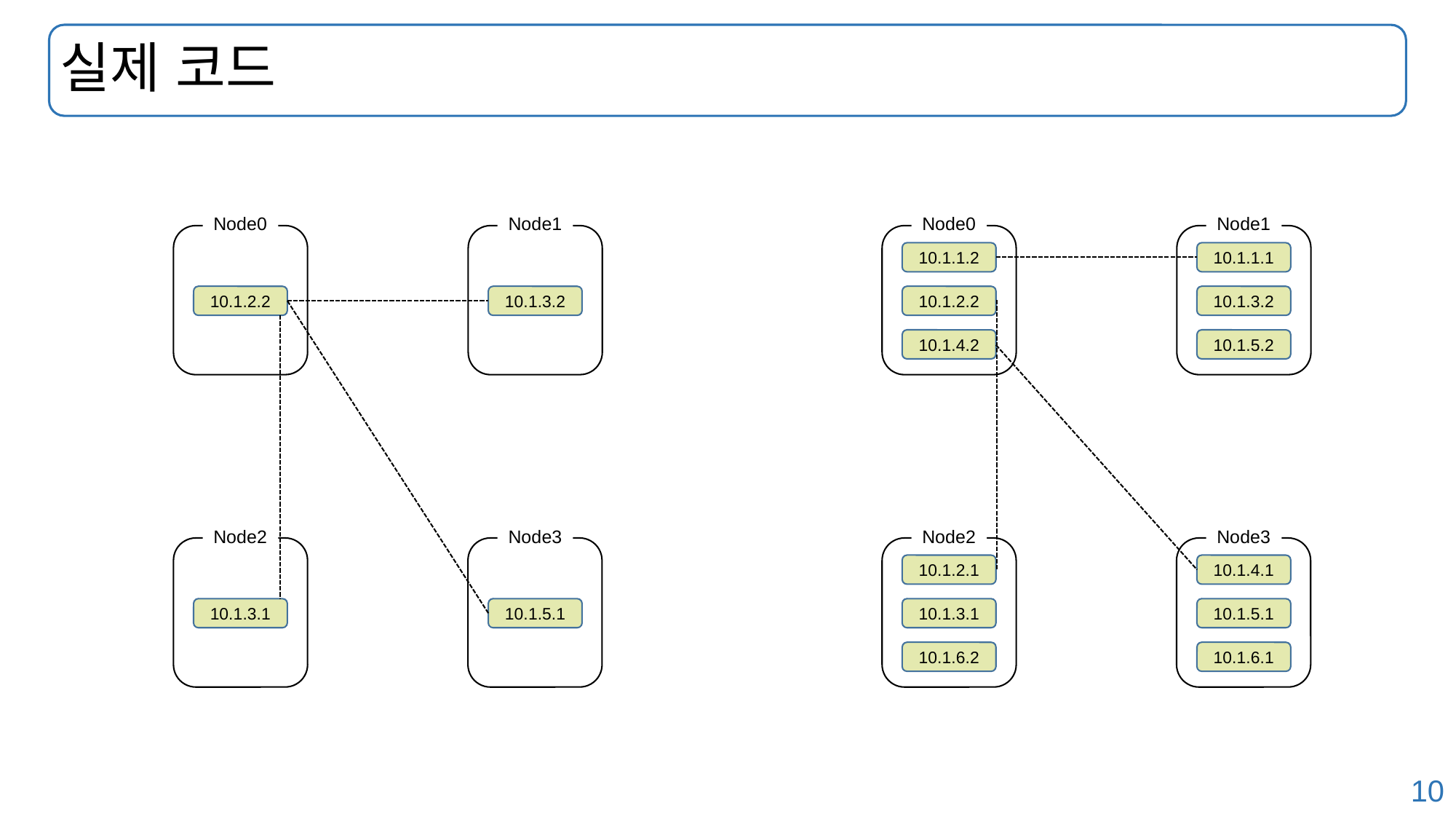

# 실제 코드
Node0

10.1.2.2
Node1

10.1.3.2
Node2

10.1.3.1
Node3

10.1.5.1
Node0

10.1.1.2
10.1.2.2
10.1.4.2
Node1

10.1.1.1
10.1.3.2
10.1.5.2
Node2

10.1.2.1
10.1.3.1
10.1.6.2
Node3

10.1.4.1
10.1.5.1
10.1.6.1